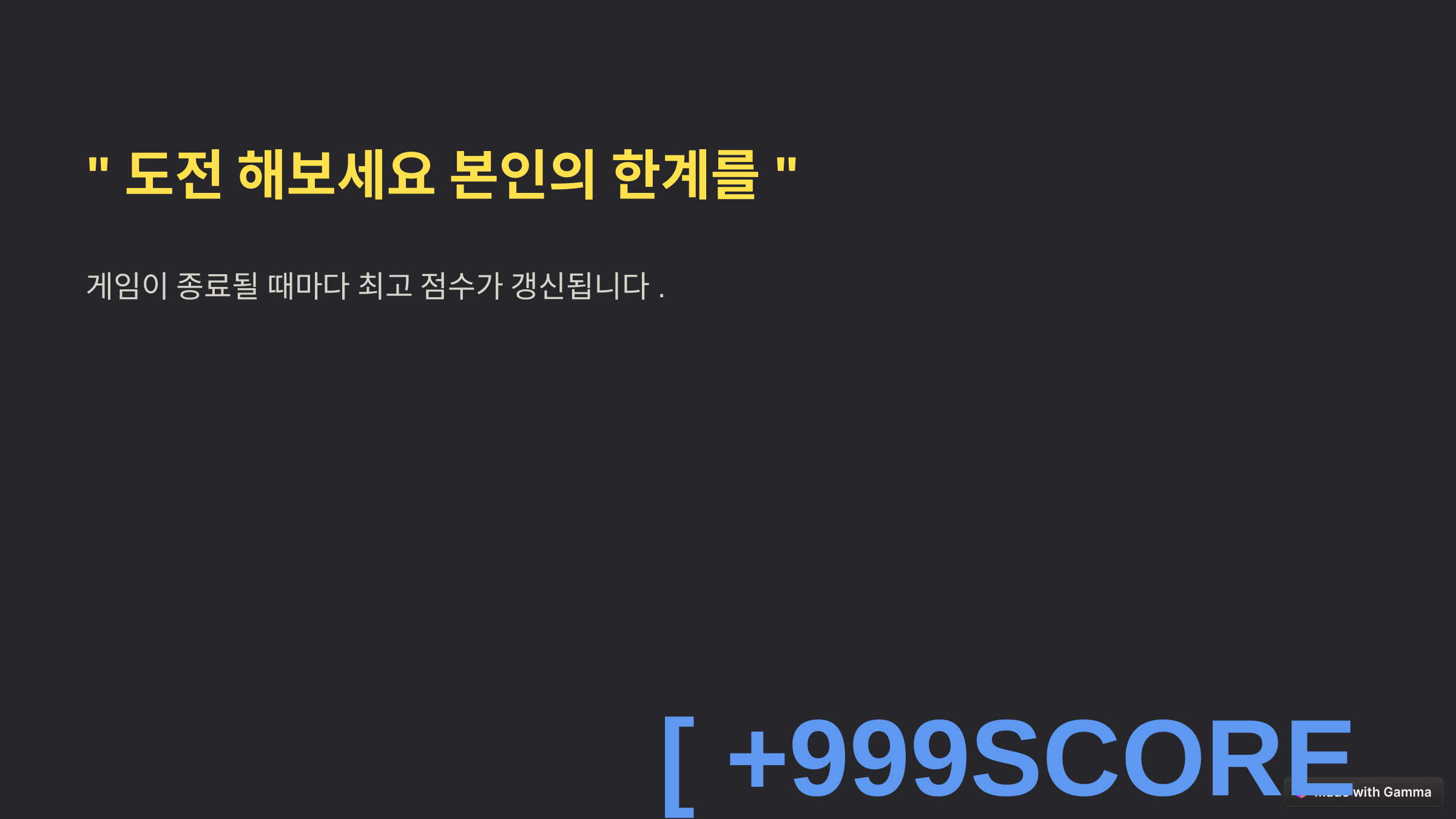

"도전 해보세요 본인의 한계를"
게임이 종료될 때마다 최고 점수가 갱신됩니다.

                                                                                                         [ +999SCORE ]